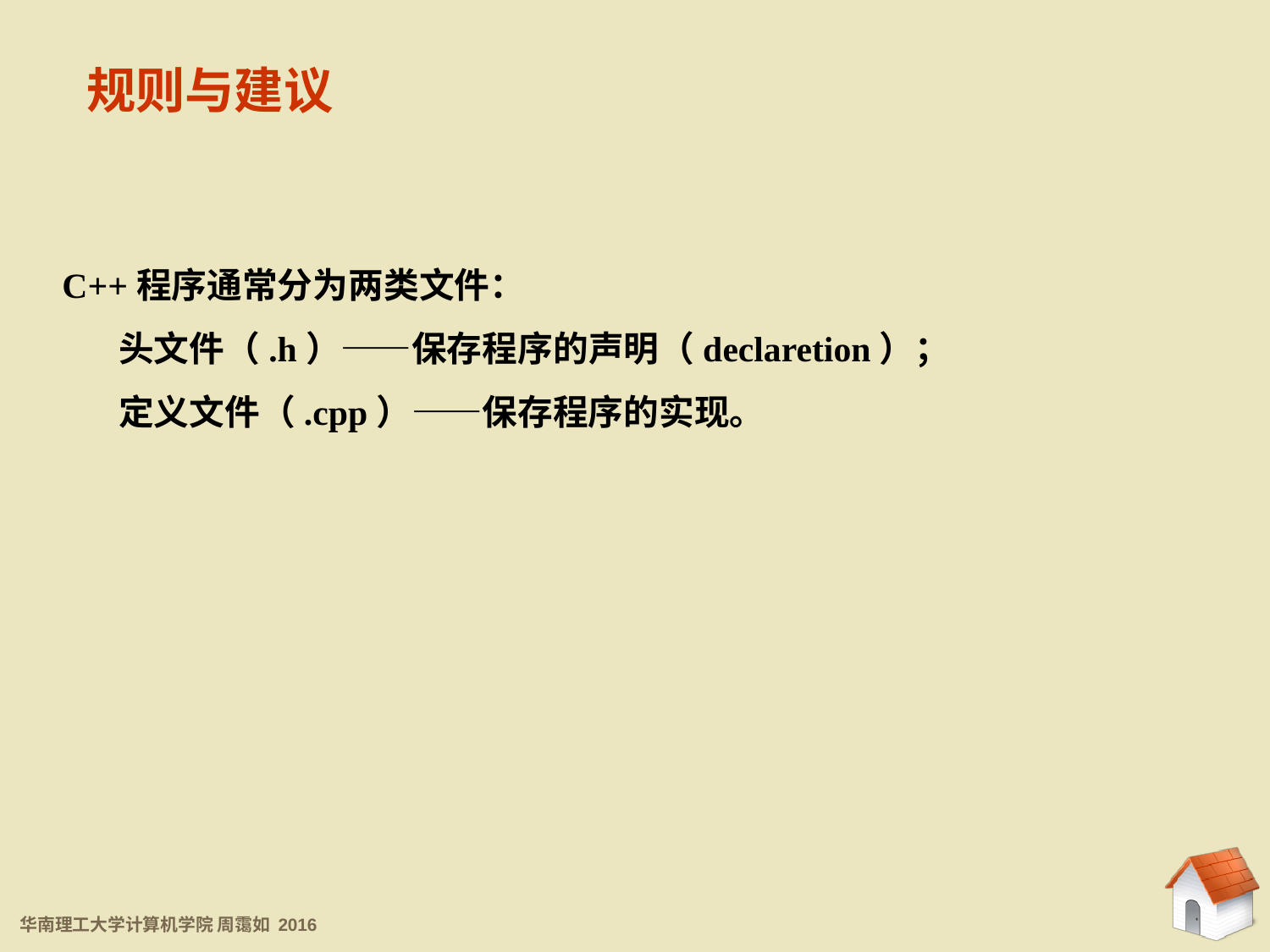

规则与建议
C++程序通常分为两类文件：
      头文件（.h）——保存程序的声明（declaretion）；
      定义文件（.cpp）——保存程序的实现。